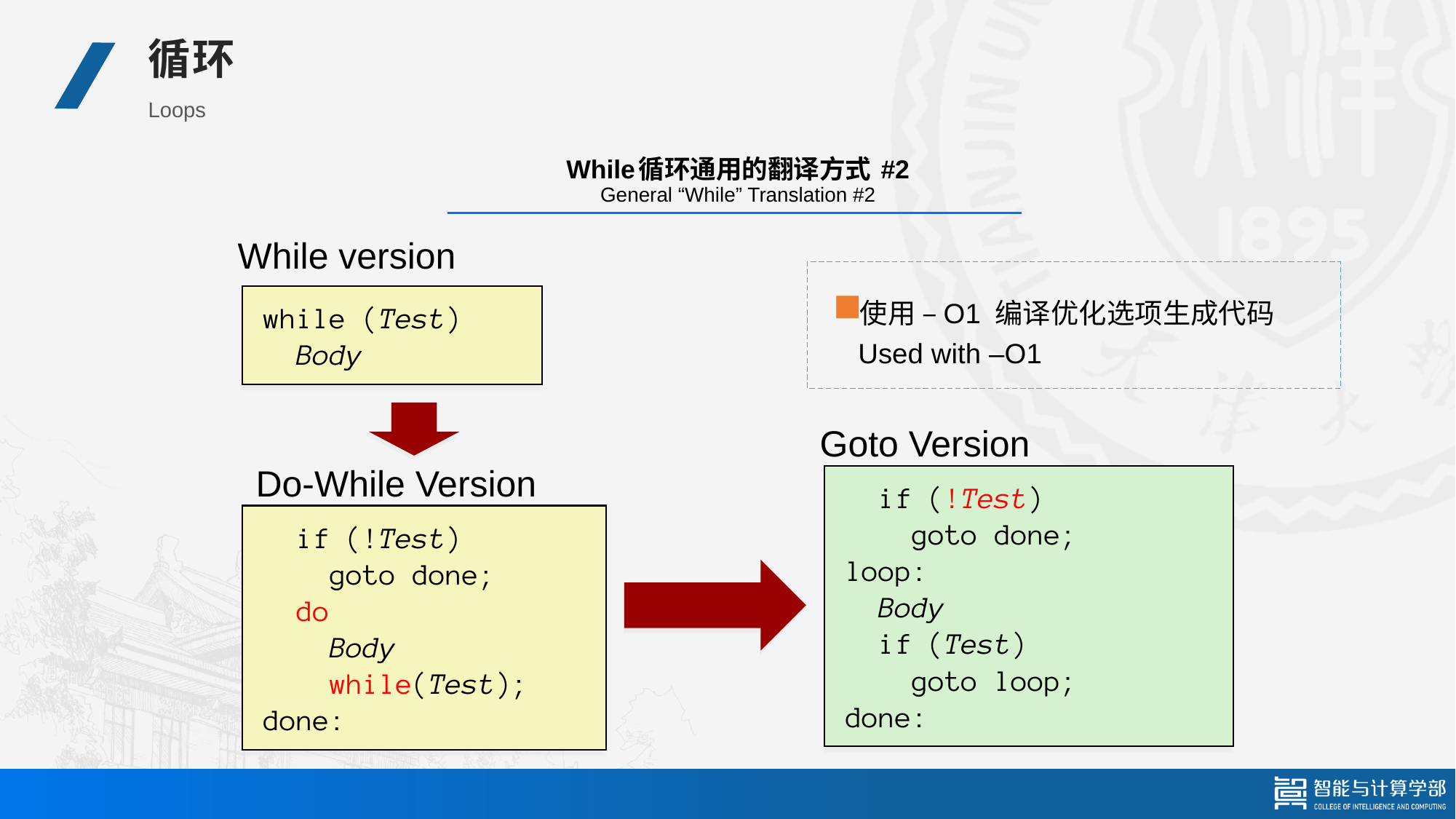

循环
Loops
# While循环通用的翻译方式 #2 General “While” Translation #2
While version
使用 –O1 编译优化选项生成代码
Used with –O1
while (Test)
  Body

Goto Version
Do-While Version
  if (!Test)
    goto done;
loop:
  Body
  if (Test)
    goto loop;
done:
  if (!Test)
    goto done;
  do
    Body
    while(Test);
done: